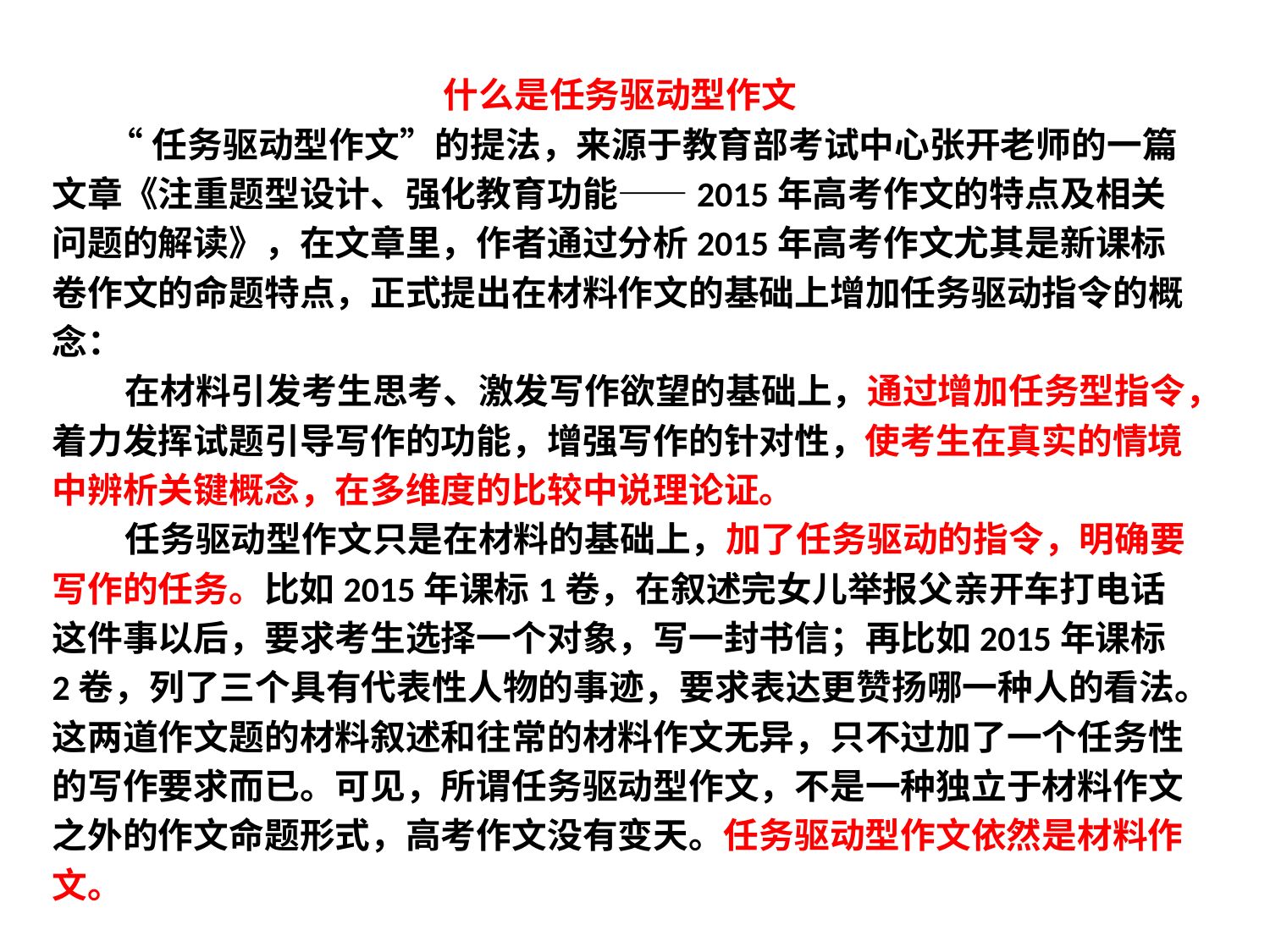

什么是任务驱动型作文
       “任务驱动型作文”的提法，来源于教育部考试中心张开老师的一篇文章《注重题型设计、强化教育功能——2015年高考作文的特点及相关问题的解读》，在文章里，作者通过分析2015年高考作文尤其是新课标卷作文的命题特点，正式提出在材料作文的基础上增加任务驱动指令的概念：
        在材料引发考生思考、激发写作欲望的基础上，通过增加任务型指令，着力发挥试题引导写作的功能，增强写作的针对性，使考生在真实的情境中辨析关键概念，在多维度的比较中说理论证。
        任务驱动型作文只是在材料的基础上，加了任务驱动的指令，明确要写作的任务。比如2015年课标1卷，在叙述完女儿举报父亲开车打电话这件事以后，要求考生选择一个对象，写一封书信；再比如2015年课标2卷，列了三个具有代表性人物的事迹，要求表达更赞扬哪一种人的看法。这两道作文题的材料叙述和往常的材料作文无异，只不过加了一个任务性的写作要求而已。可见，所谓任务驱动型作文，不是一种独立于材料作文之外的作文命题形式，高考作文没有变天。任务驱动型作文依然是材料作文。